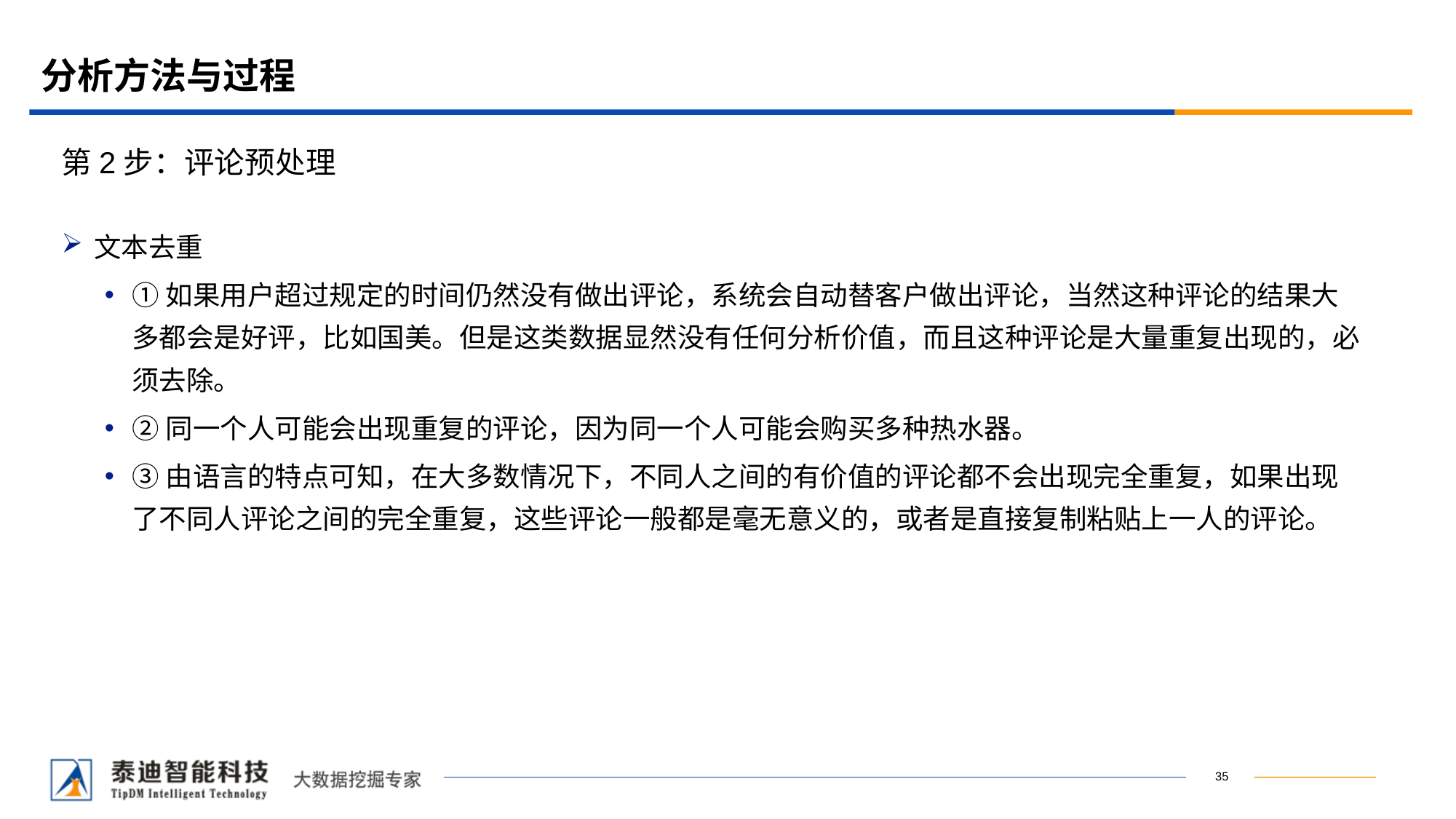

# 分析方法与过程
第2步：评论预处理
文本去重
①如果用户超过规定的时间仍然没有做出评论，系统会自动替客户做出评论，当然这种评论的结果大多都会是好评，比如国美。但是这类数据显然没有任何分析价值，而且这种评论是大量重复出现的，必须去除。
②同一个人可能会出现重复的评论，因为同一个人可能会购买多种热水器。
③由语言的特点可知，在大多数情况下，不同人之间的有价值的评论都不会出现完全重复，如果出现了不同人评论之间的完全重复，这些评论一般都是毫无意义的，或者是直接复制粘贴上一人的评论。